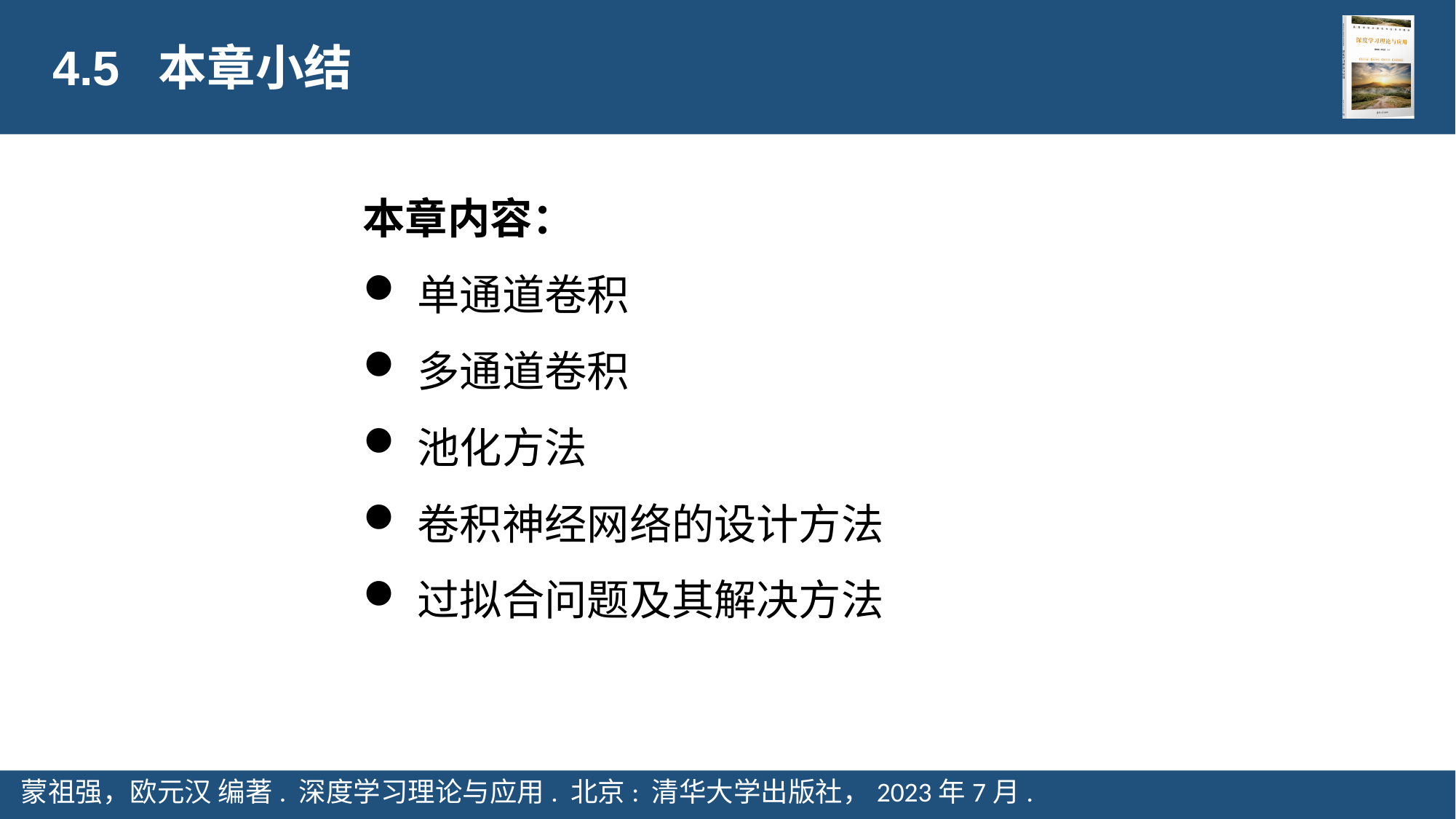

4.5  本章小结
本章内容：
单通道卷积
多通道卷积
池化方法
卷积神经网络的设计方法
过拟合问题及其解决方法